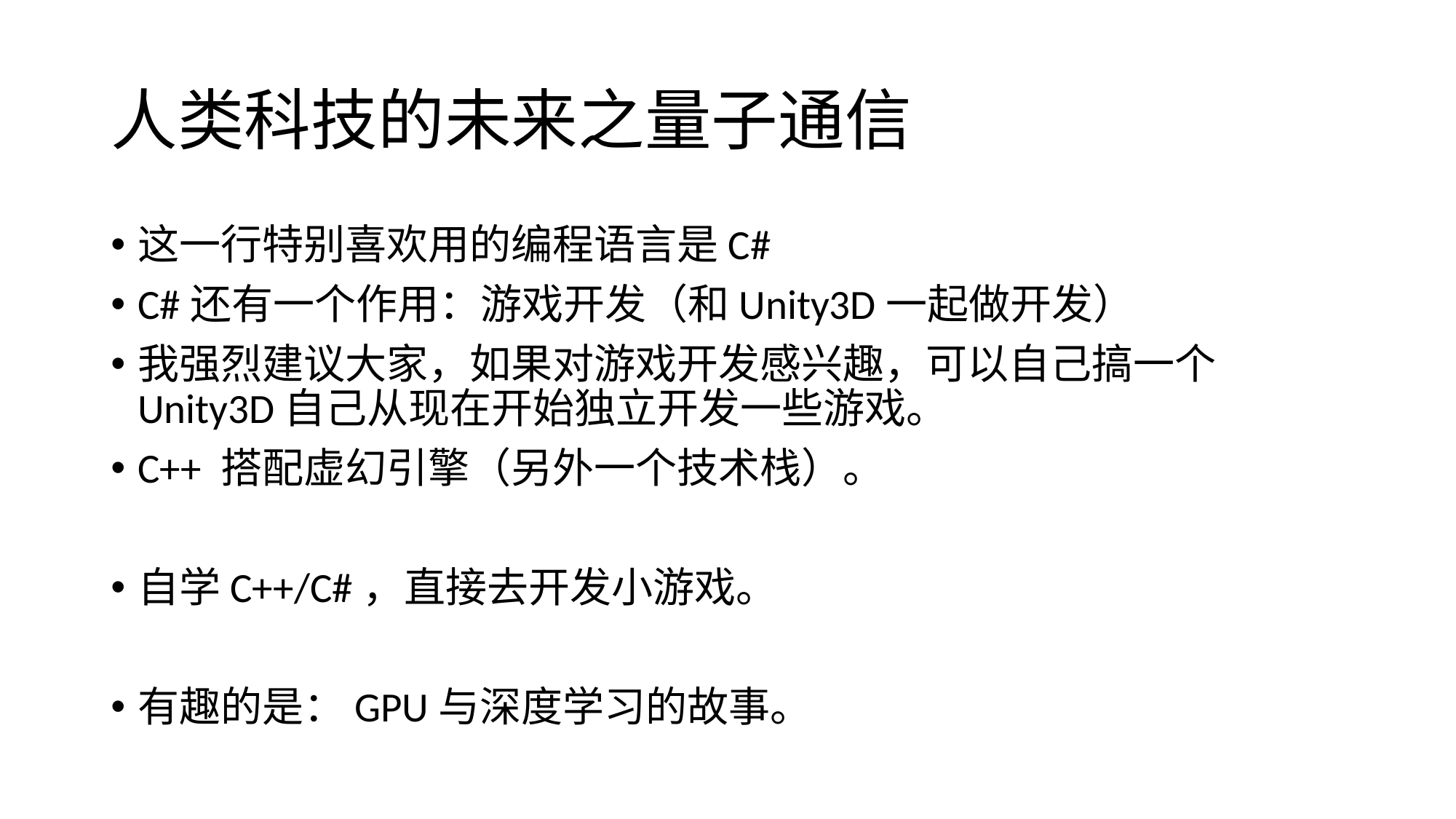

# 人类科技的未来之量子通信
这一行特别喜欢用的编程语言是C#
C#还有一个作用：游戏开发（和Unity3D一起做开发）
我强烈建议大家，如果对游戏开发感兴趣，可以自己搞一个Unity3D自己从现在开始独立开发一些游戏。
C++ 搭配虚幻引擎（另外一个技术栈）。

自学C++/C#，直接去开发小游戏。

有趣的是：GPU与深度学习的故事。